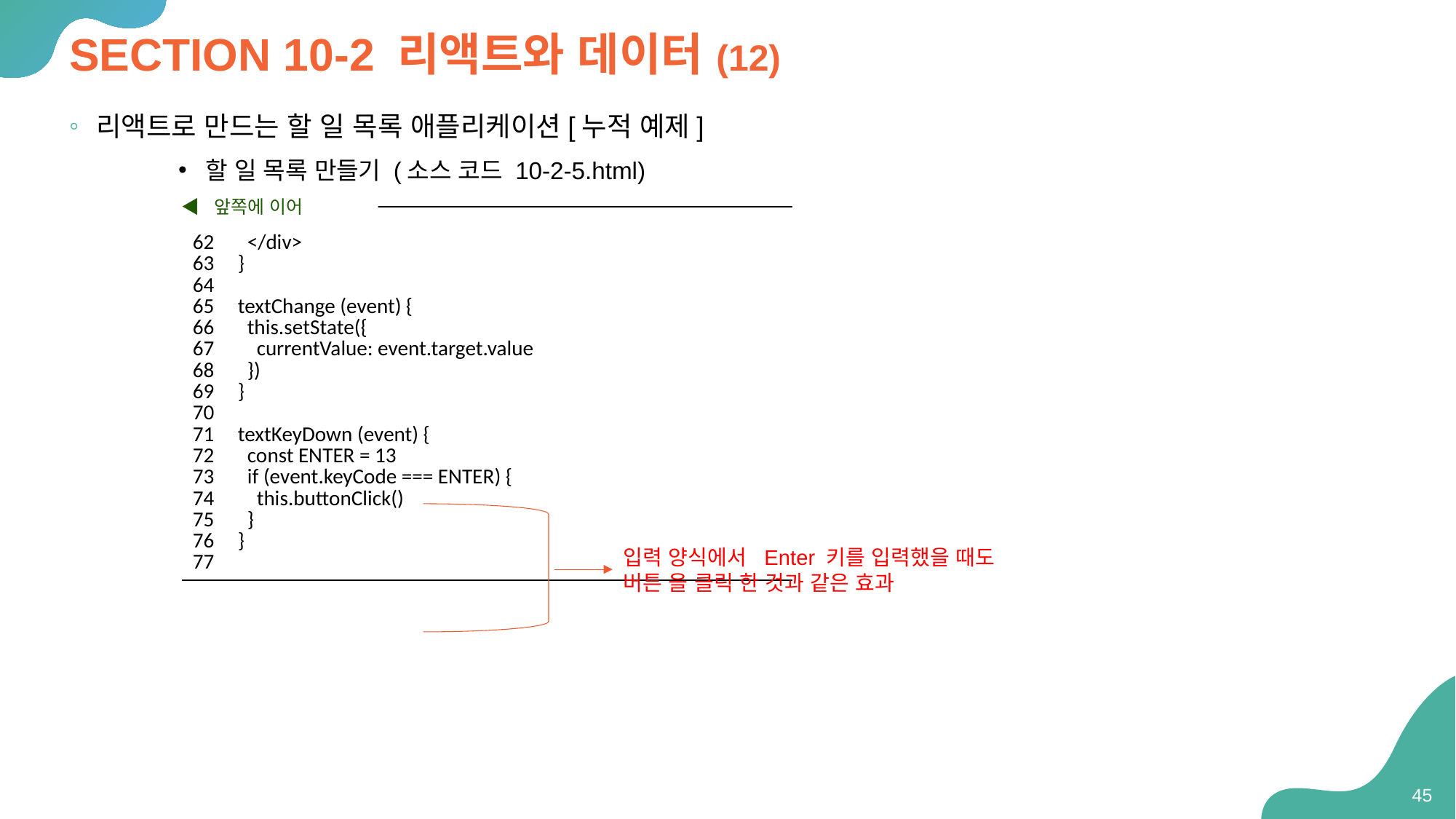

# SECTION 10-2 리액트와 데이터(12)
리액트로 만드는 할 일 목록 애플리케이션[누적 예제]
할 일 목록 만들기 (소스 코드 10-2-5.html)

◀  앞쪽에 이어
| 62 </div> 63 } 64 65 textChange (event) { 66 this.setState({ 67 currentValue: event.target.value 68 }) 69 } 70 71 textKeyDown (event) { 72 const ENTER = 13 73 if (event.keyCode === ENTER) { 74 this.buttonClick() 75 } 76 } 77 |
| --- |

입력 양식에서  Enter 키를 입력했을 때도
버튼 을 클릭 한 것과 같은 효과
45